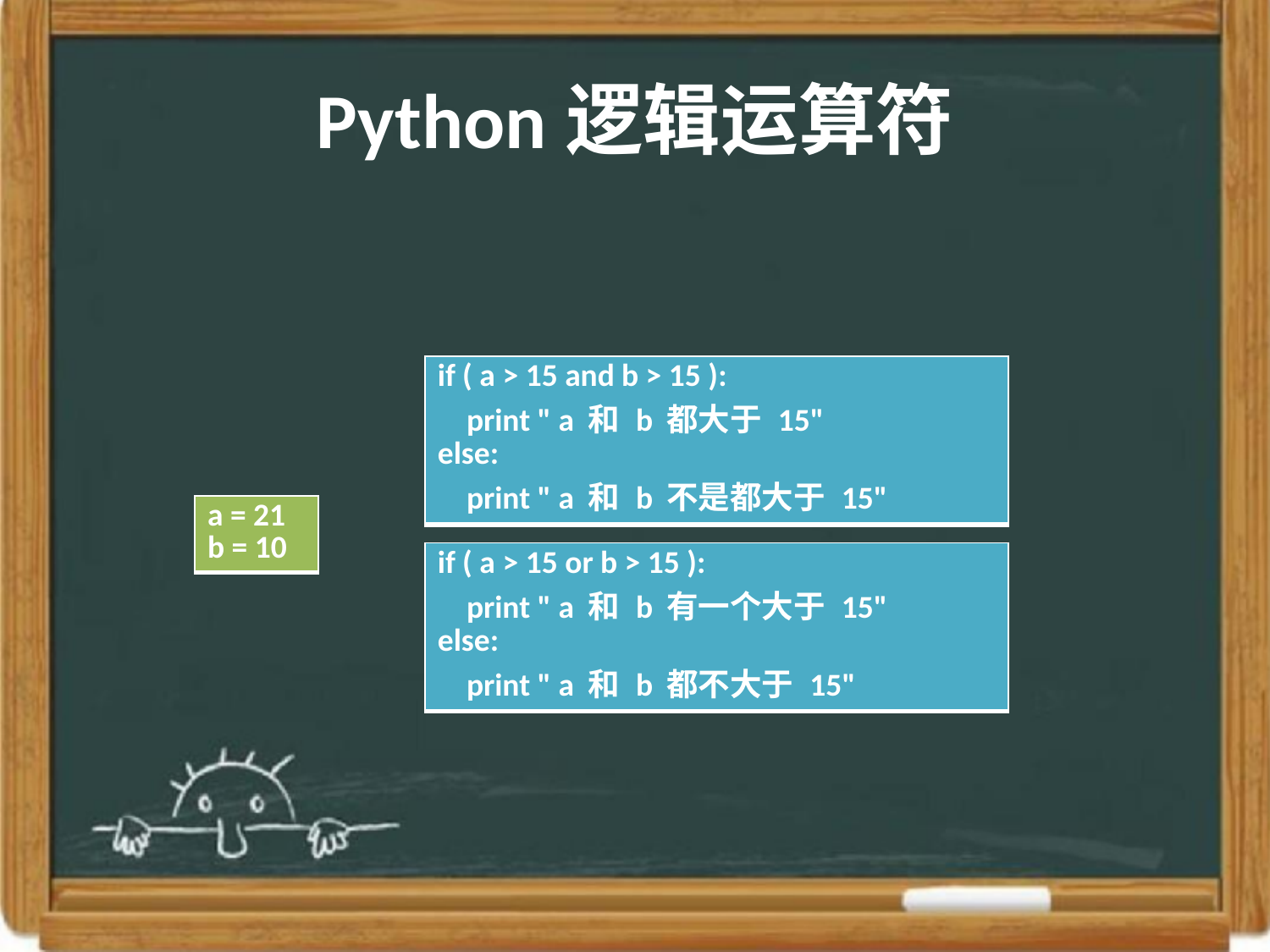

# Python逻辑运算符
| if ( a > 15 and b > 15 ): print " a 和 b 都大于 15" else: print " a 和 b 不是都大于 15" |
| --- |
| a = 21 b = 10 |
| --- |
| if ( a > 15 or b > 15 ): print " a 和 b 有一个大于 15" else: print " a 和 b 都不大于 15" |
| --- |